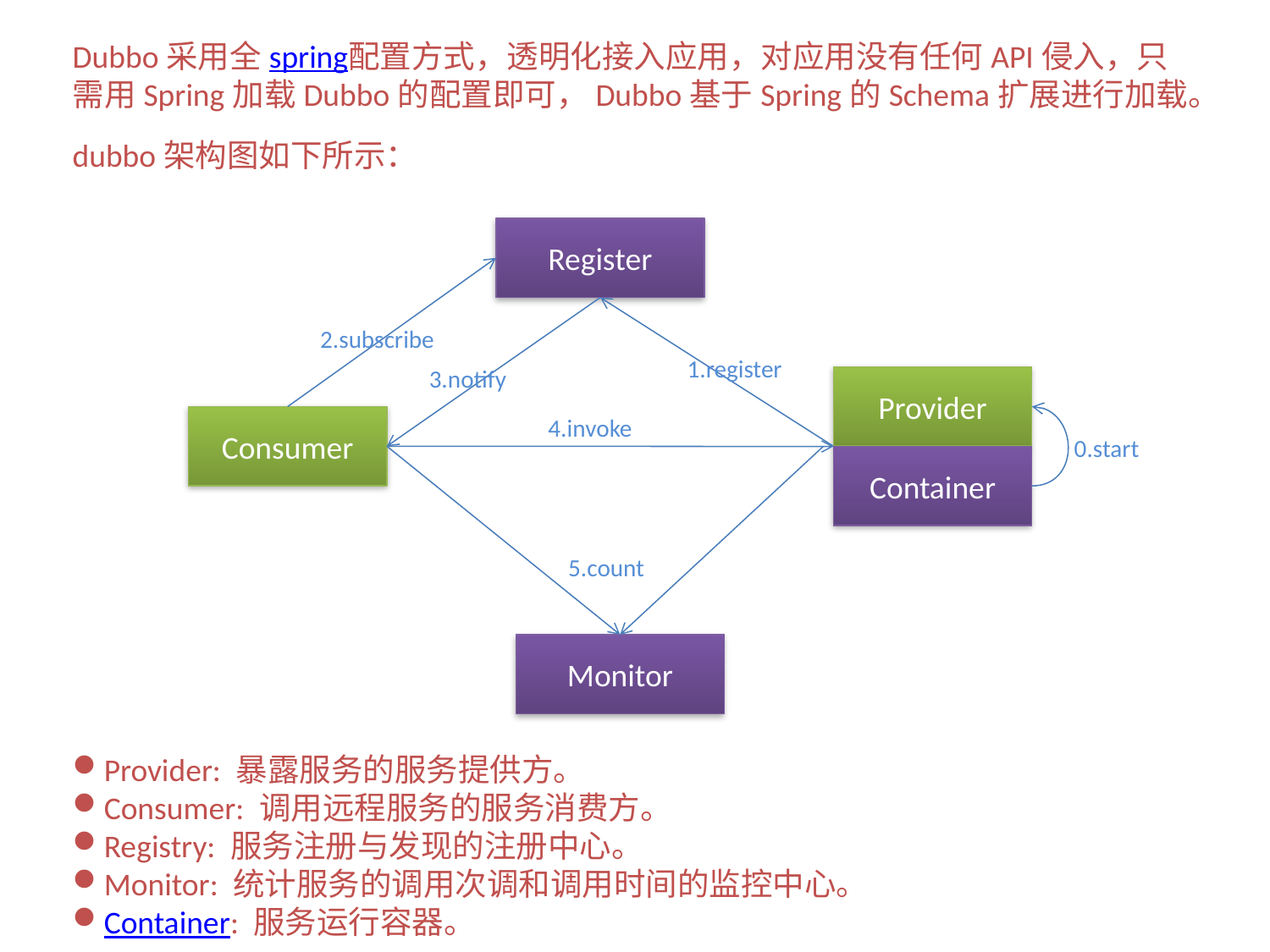

Dubbo采用全spring配置方式，透明化接入应用，对应用没有任何API侵入，只需用Spring加载Dubbo的配置即可，Dubbo基于Spring的Schema扩展进行加载。
dubbo架构图如下所示：
Register
2.subscribe
1.register
3.notify
Provider
Consumer
4.invoke
0.start
Container
5.count
Monitor
Provider: 暴露服务的服务提供方。
Consumer: 调用远程服务的服务消费方。
Registry: 服务注册与发现的注册中心。
Monitor: 统计服务的调用次调和调用时间的监控中心。
Container: 服务运行容器。